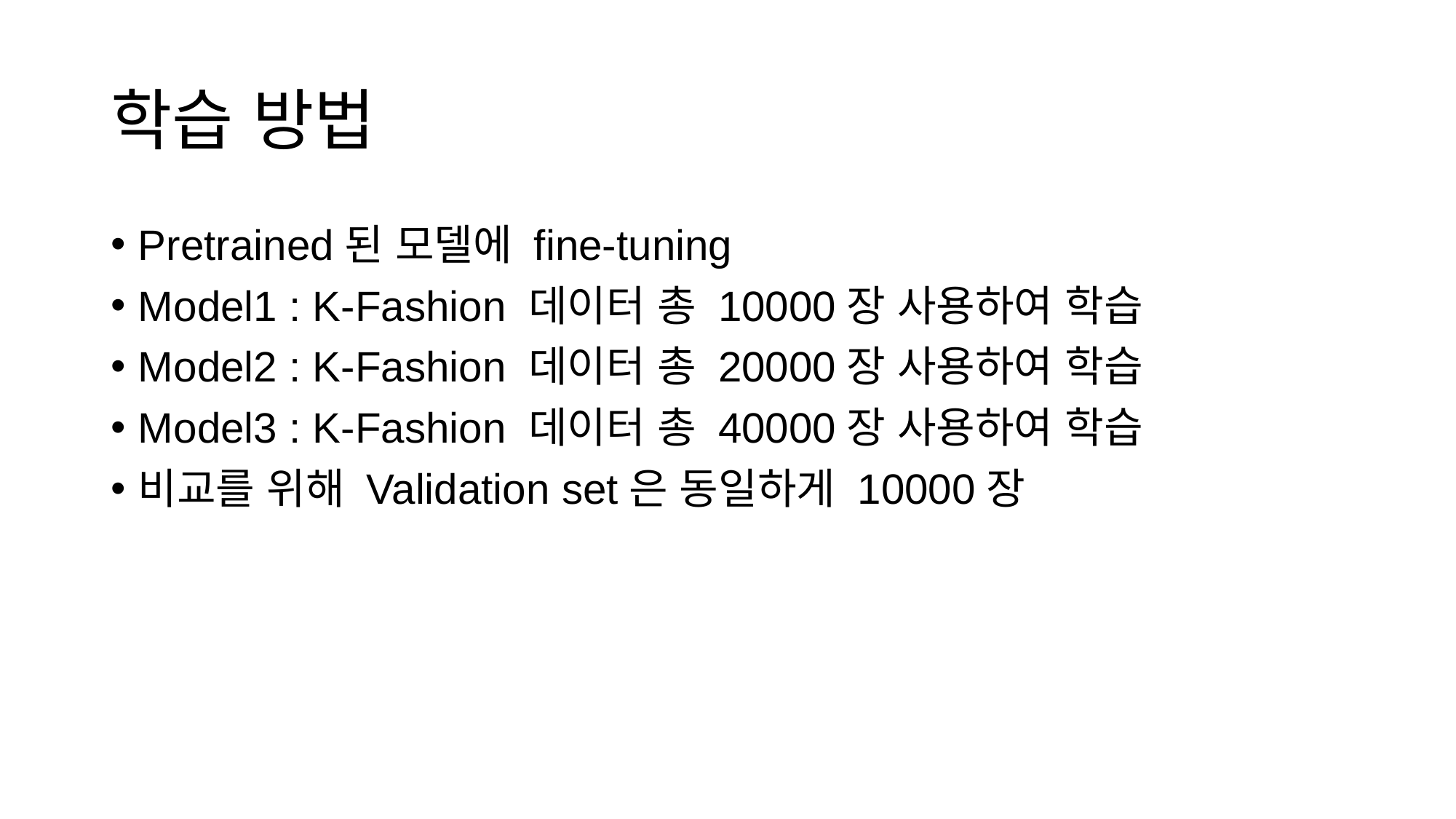

# 학습 방법
Pretrained된 모델에 fine-tuning
Model1 : K-Fashion 데이터 총 10000장 사용하여 학습
Model2 : K-Fashion 데이터 총 20000장 사용하여 학습
Model3 : K-Fashion 데이터 총 40000장 사용하여 학습
비교를 위해 Validation set은 동일하게 10000장